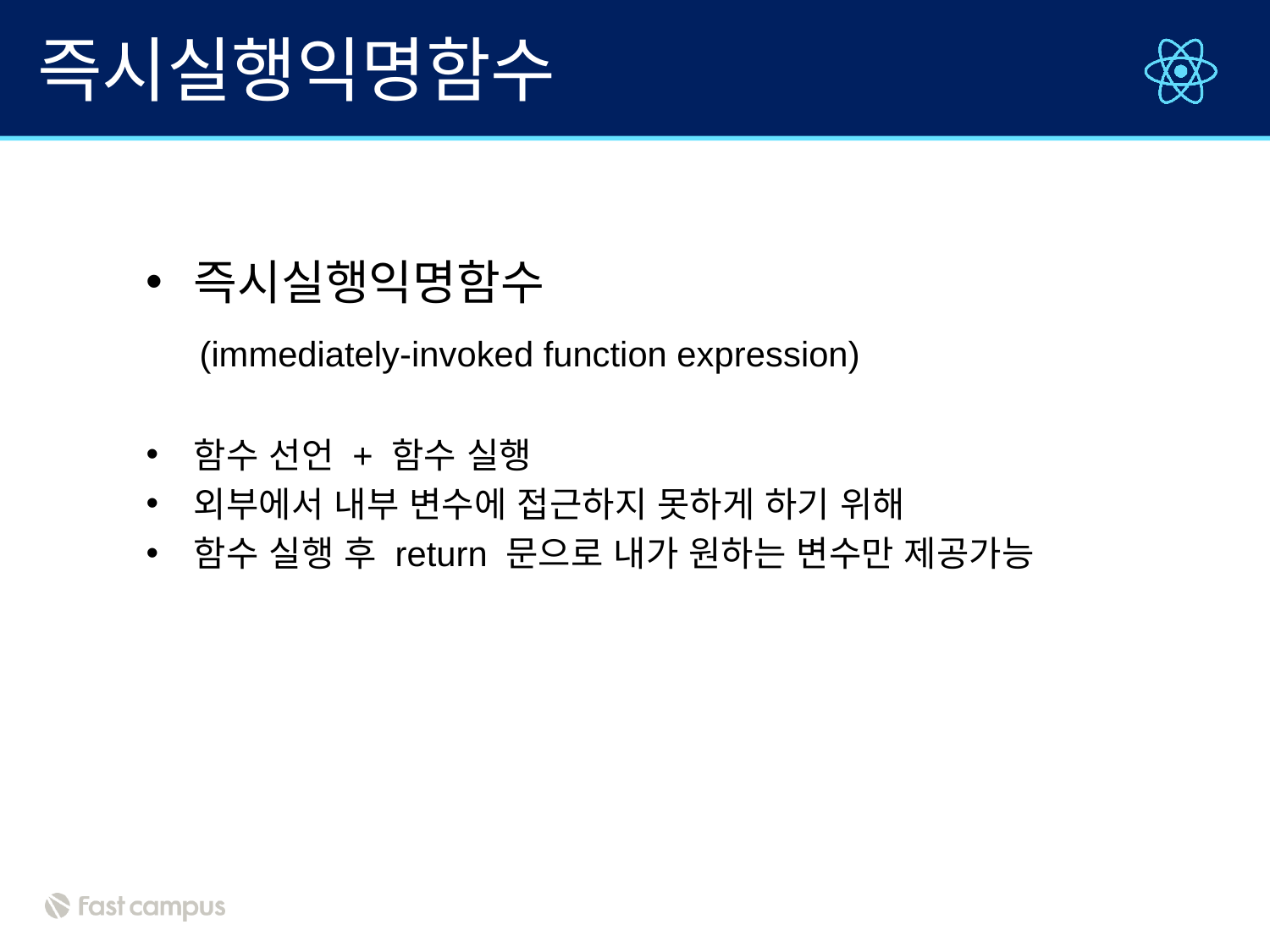

# 즉시실행익명함수
즉시실행익명함수
    (immediately-invoked function expression)

함수 선언 + 함수 실행
외부에서 내부 변수에 접근하지 못하게 하기 위해
함수 실행 후 return 문으로 내가 원하는 변수만 제공가능